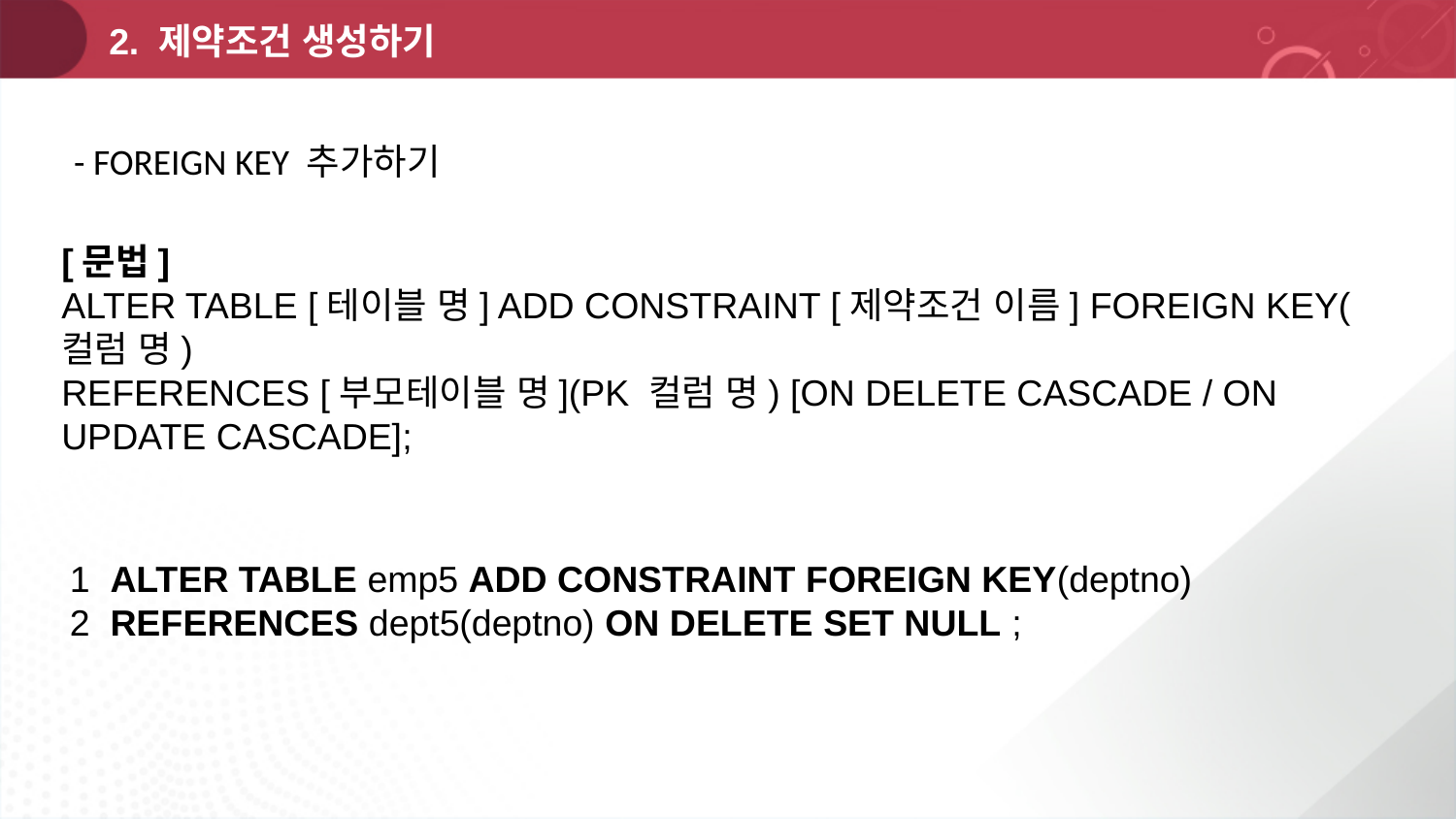

2. 제약조건 생성하기
- FOREIGN KEY 추가하기
[문법]
ALTER TABLE [테이블 명] ADD CONSTRAINT [제약조건 이름] FOREIGN KEY(컬럼 명)
REFERENCES [부모테이블 명](PK 컬럼 명) [ON DELETE CASCADE / ON UPDATE CASCADE];
1  ALTER TABLE emp5 ADD CONSTRAINT FOREIGN KEY(deptno)
2  REFERENCES dept5(deptno) ON DELETE SET NULL ;